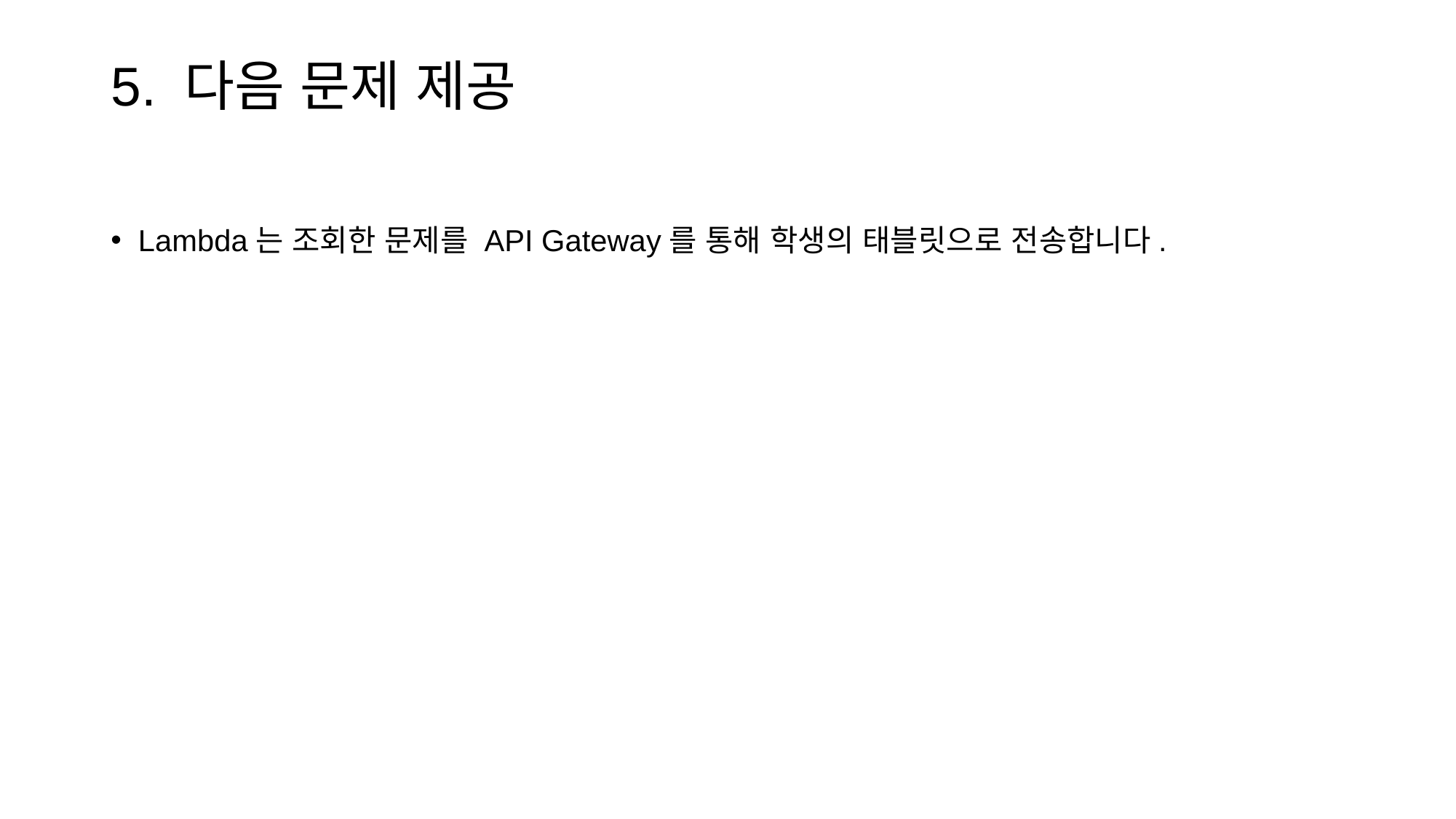

# 5. 다음 문제 제공
Lambda는 조회한 문제를 API Gateway를 통해 학생의 태블릿으로 전송합니다.